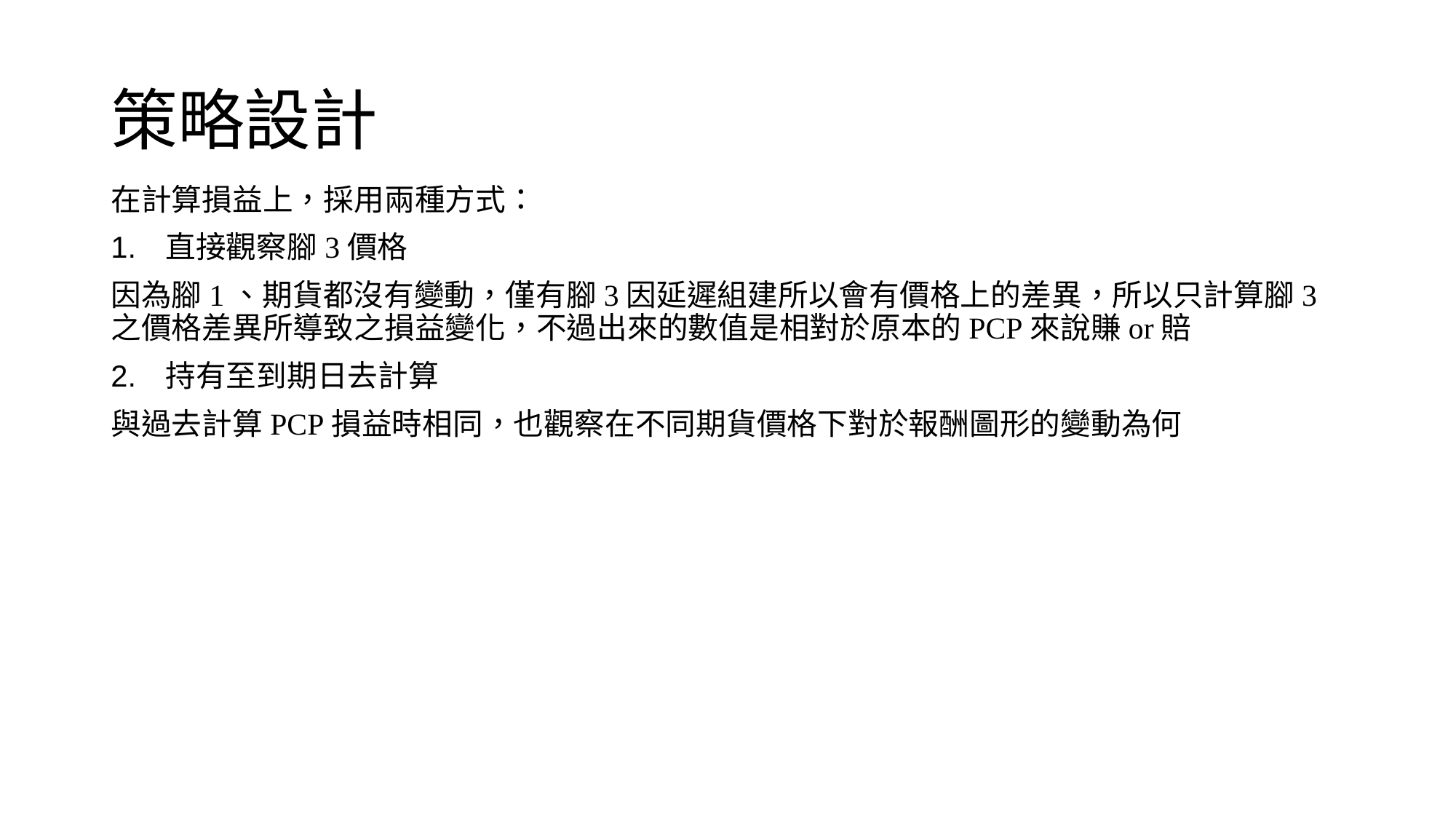

# 策略設計
在計算損益上，採用兩種方式：
直接觀察腳3價格
因為腳1、期貨都沒有變動，僅有腳3因延遲組建所以會有價格上的差異，所以只計算腳3之價格差異所導致之損益變化，不過出來的數值是相對於原本的PCP來說賺or賠
持有至到期日去計算
與過去計算PCP損益時相同，也觀察在不同期貨價格下對於報酬圖形的變動為何